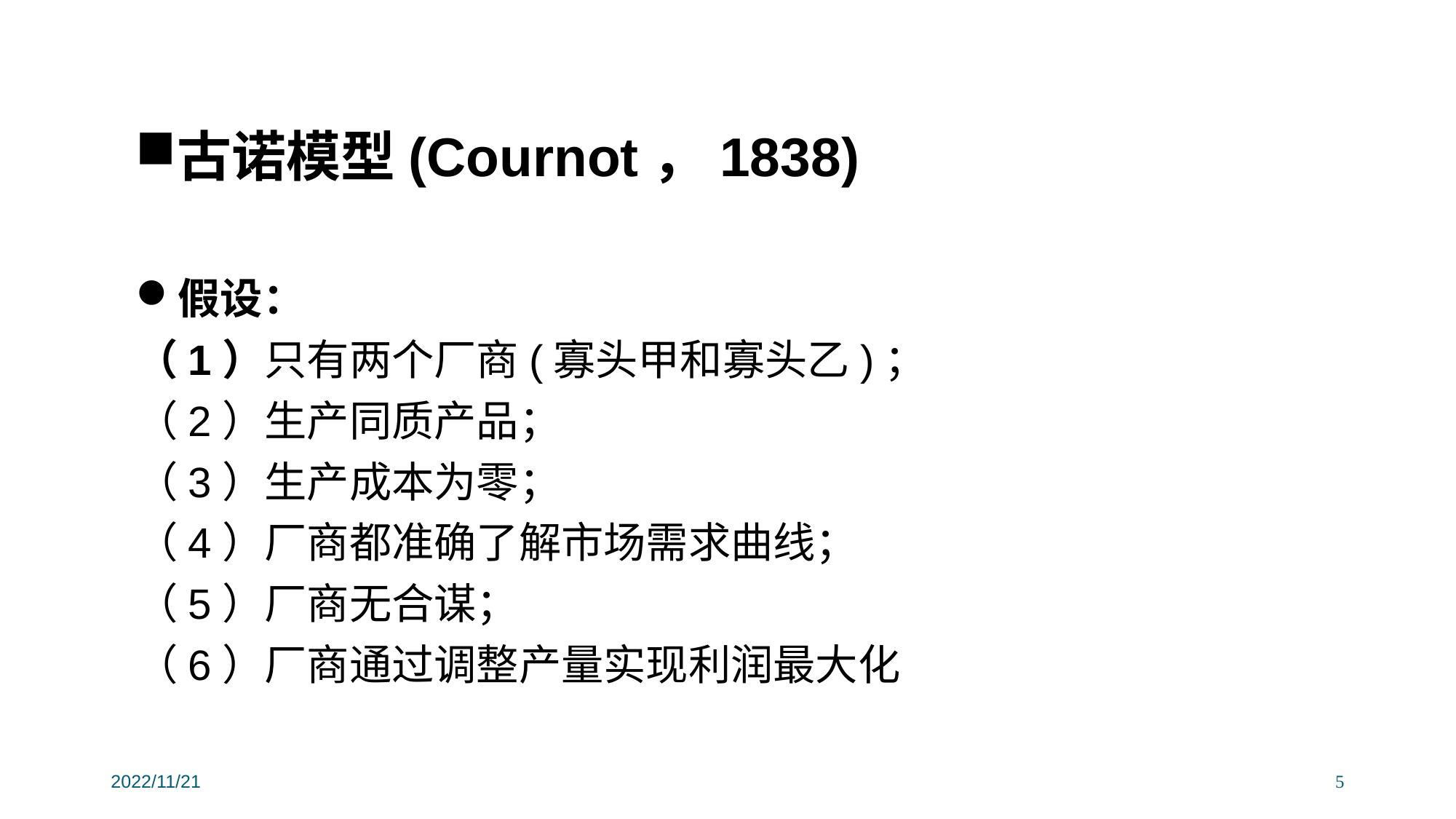

古诺模型(Cournot，1838)

假设：
（1）只有两个厂商(寡头甲和寡头乙)；
（2）生产同质产品；
（3）生产成本为零；
（4）厂商都准确了解市场需求曲线；
（5）厂商无合谋；
（6）厂商通过调整产量实现利润最大化
2022/11/21
5